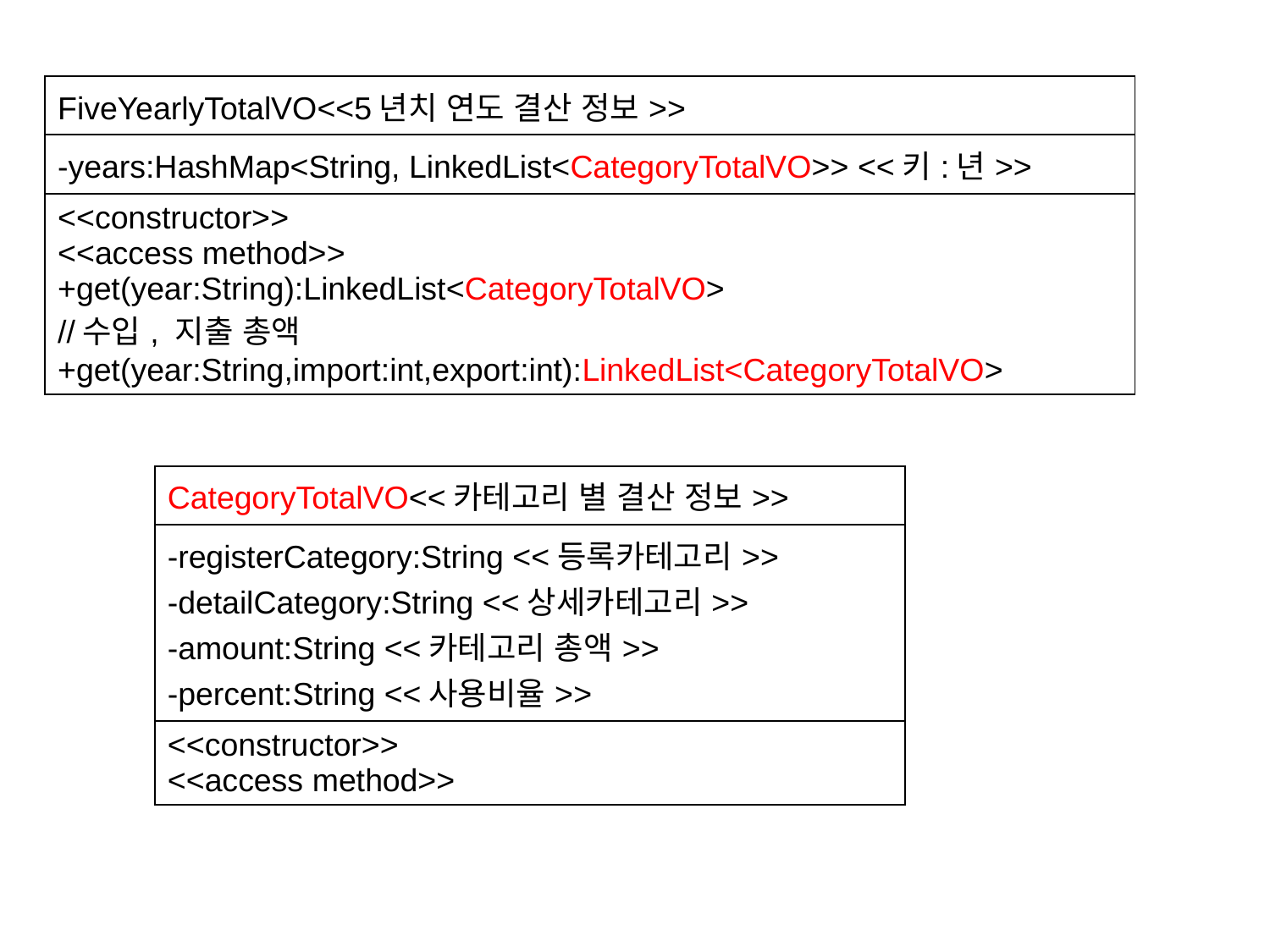

| FiveYearlyTotalVO<<5년치 연도 결산 정보>> |
| --- |
| -years:HashMap<String, LinkedList<CategoryTotalVO>> <<키:년>> |
| <<constructor>> <<access method>> +get(year:String):LinkedList<CategoryTotalVO> //수입, 지출 총액 +get(year:String,import:int,export:int):LinkedList<CategoryTotalVO> |
| CategoryTotalVO<<카테고리 별 결산 정보>> |
| --- |
| -registerCategory:String <<등록카테고리>> -detailCategory:String <<상세카테고리>> -amount:String <<카테고리 총액>> -percent:String <<사용비율>> |
| <<constructor>> <<access method>> |